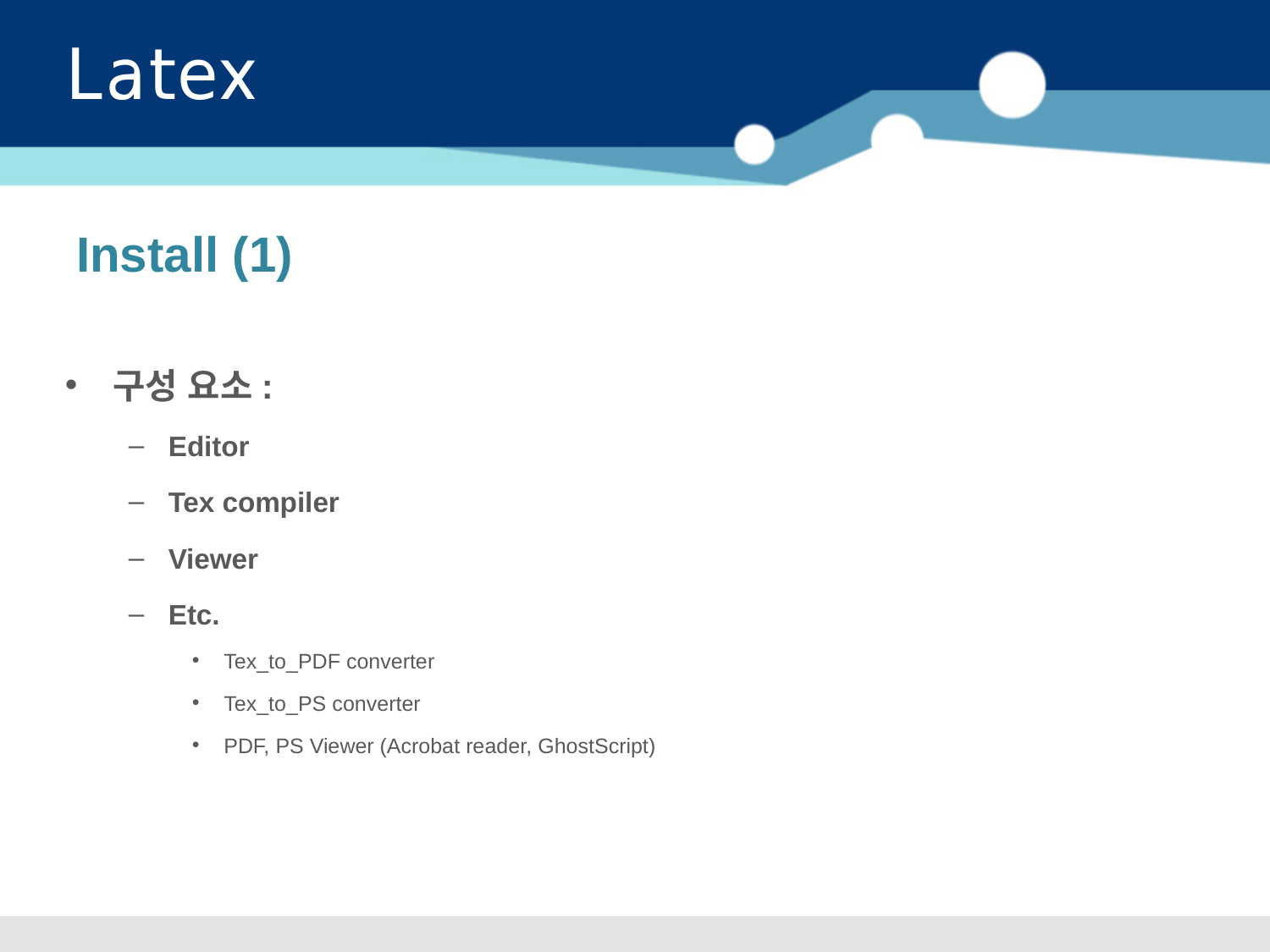

Latex
Install (1)
구성 요소:
Editor
Tex compiler
Viewer
Etc.
Tex_to_PDF converter
Tex_to_PS converter
PDF, PS Viewer (Acrobat reader, GhostScript)